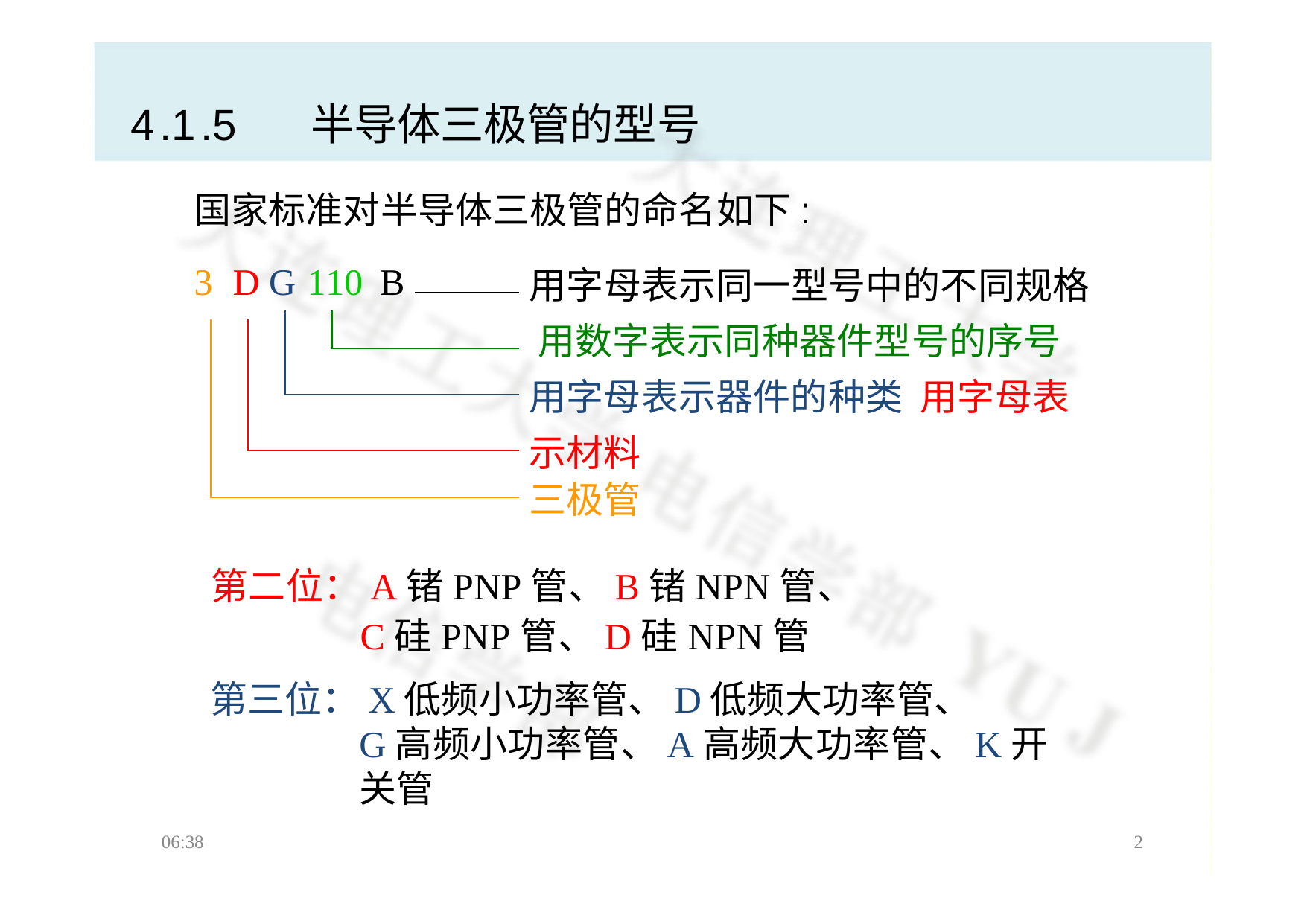

# 4.1.5	半导体三极管的型号
国家标准对半导体三极管的命名如下:
用字母表示同一型号中的不同规格  用数字表示同种器件型号的序号  用字母表示器件的种类  用字母表示材料
三极管
3	D G 110	B

第二位：A锗PNP管、B锗NPN管、
C硅PNP管、D硅NPN管
第三位：X低频小功率管、D低频大功率管、
G高频小功率管、A高频大功率管、K开关管
06:38
2